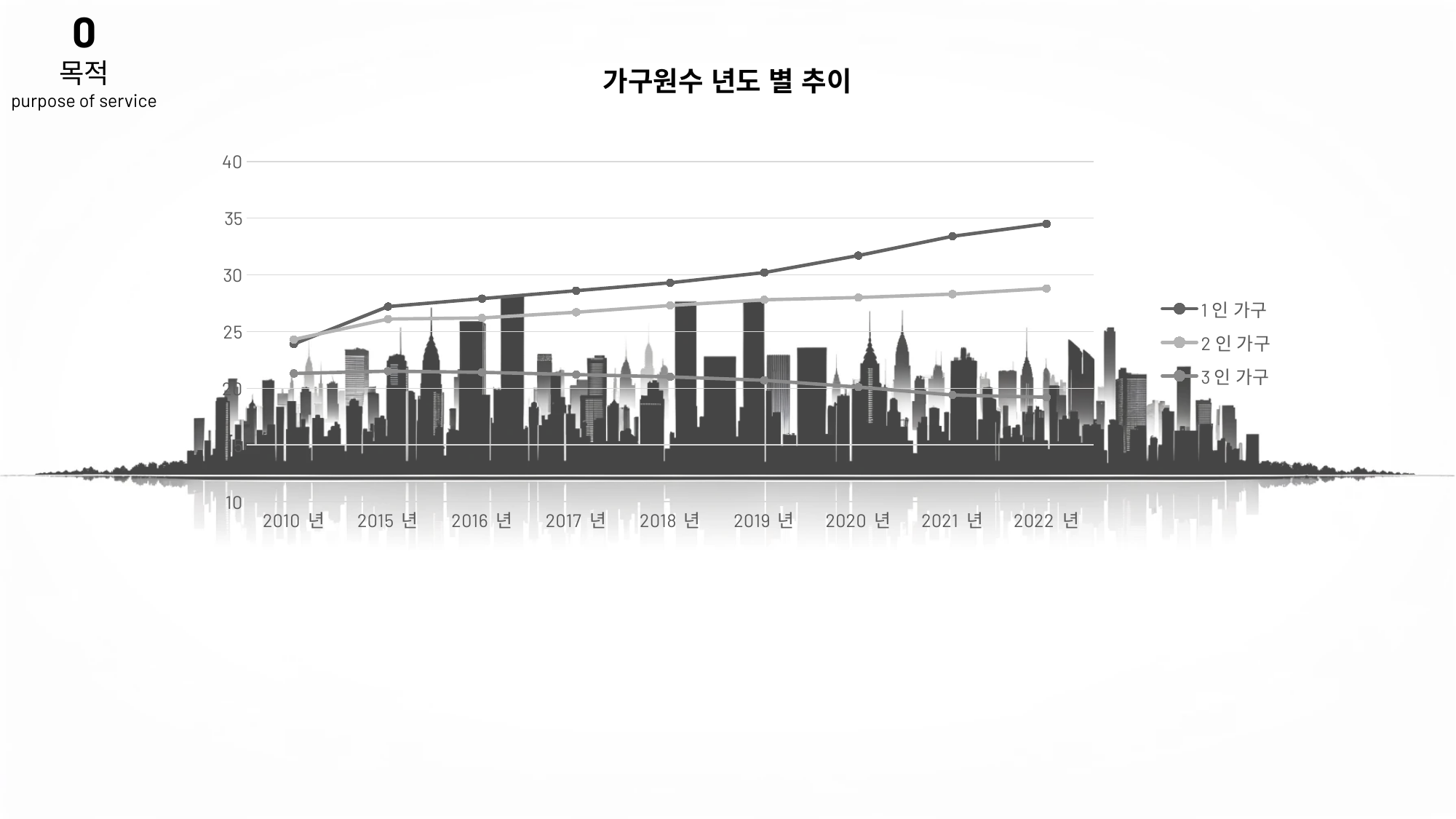

0
목적
purpose of service
가구원수 년도 별 추이

### Chart

| Category | 1인 가구 | 2인 가구 | 3인 가구 |
|---|---|---|---|
| 2010 년 | 23.9 | 24.3 | 21.3 |
| 2015 년 | 27.2 | 26.1 | 21.5 |
| 2016 년 | 27.9 | 26.2 | 21.4 |
| 2017 년 | 28.6 | 26.7 | 21.2 |
| 2018 년 | 29.3 | 27.3 | 21.0 |
| 2019 년 | 30.2 | 27.8 | 20.7 |
| 2020 년 | 31.7 | 28.0 | 20.1 |
| 2021 년 | 33.4 | 28.3 | 19.4 |
| 2022 년 | 34.5 | 28.8 | 19.2 |